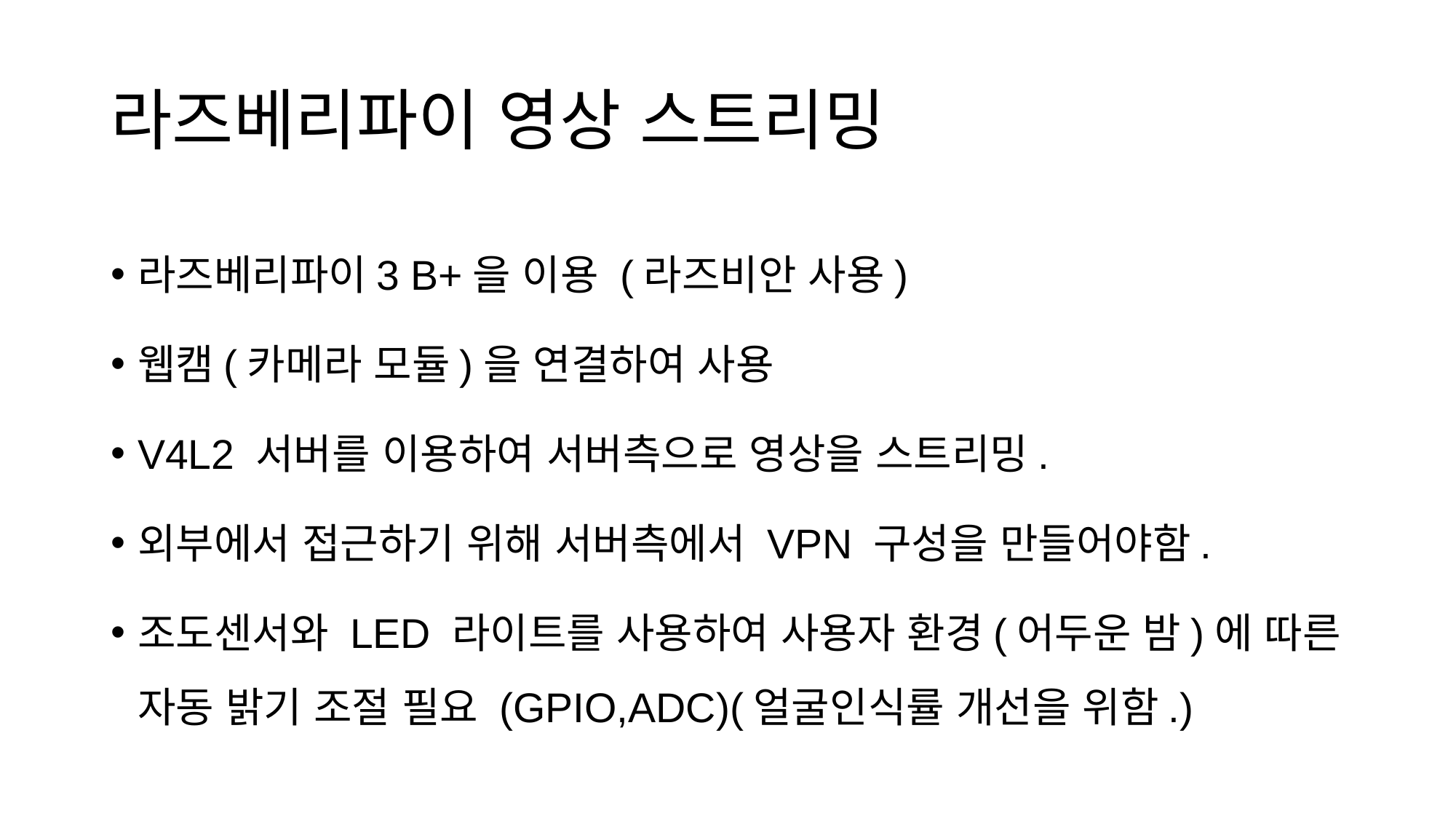

# 라즈베리파이 영상 스트리밍
라즈베리파이3 B+을 이용 (라즈비안 사용)
웹캠(카메라 모듈)을 연결하여 사용
V4L2 서버를 이용하여 서버측으로 영상을 스트리밍.
외부에서 접근하기 위해 서버측에서 VPN 구성을 만들어야함.
조도센서와 LED 라이트를 사용하여 사용자 환경(어두운 밤)에 따른 자동 밝기 조절 필요 (GPIO,ADC)(얼굴인식률 개선을 위함.)